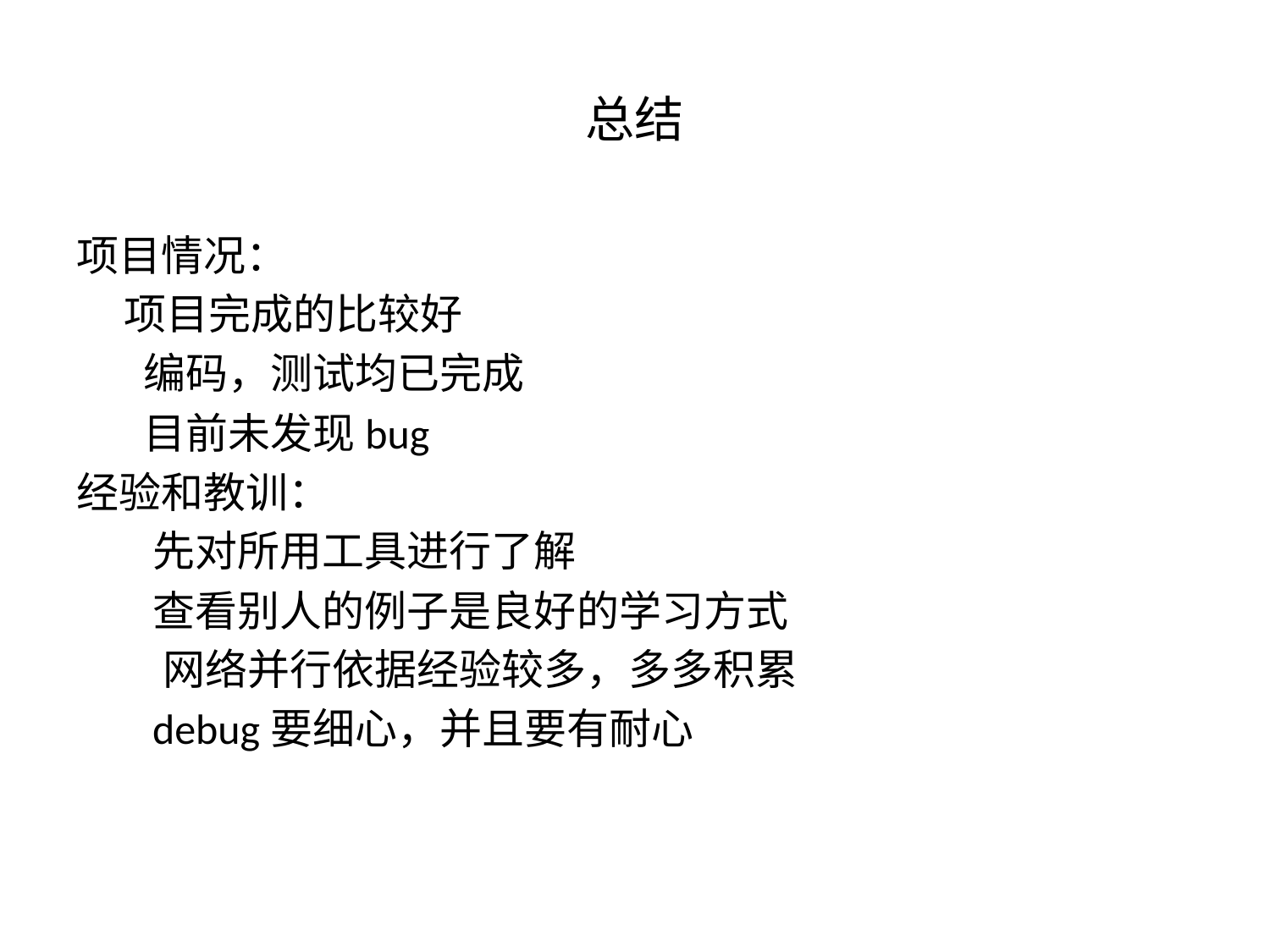

# 总结
项目情况：
	项目完成的比较好
      编码，测试均已完成
      目前未发现bug
经验和教训：
       先对所用工具进行了解
       查看别人的例子是良好的学习方式
        网络并行依据经验较多，多多积累
        debug要细心，并且要有耐心